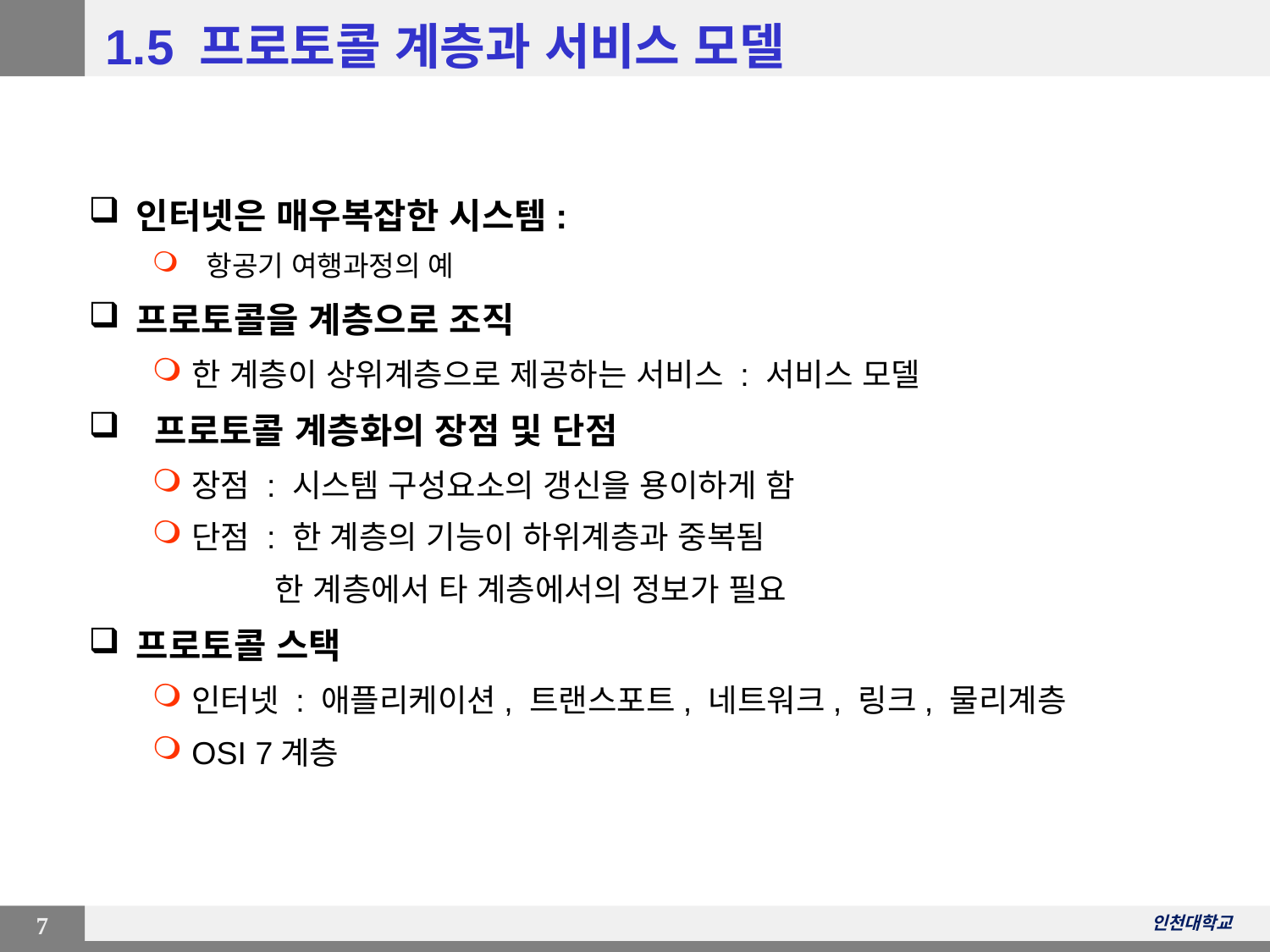

# 1.5 프로토콜 계층과 서비스 모델
인터넷은 매우복잡한 시스템:
 항공기 여행과정의 예
프로토콜을 계층으로 조직
한 계층이 상위계층으로 제공하는 서비스 : 서비스 모델
 프로토콜 계층화의 장점 및 단점
장점 : 시스템 구성요소의 갱신을 용이하게 함
단점 : 한 계층의 기능이 하위계층과 중복됨
             한 계층에서 타 계층에서의 정보가 필요
프로토콜 스택
인터넷 : 애플리케이션, 트랜스포트, 네트워크, 링크, 물리계층
OSI 7계층